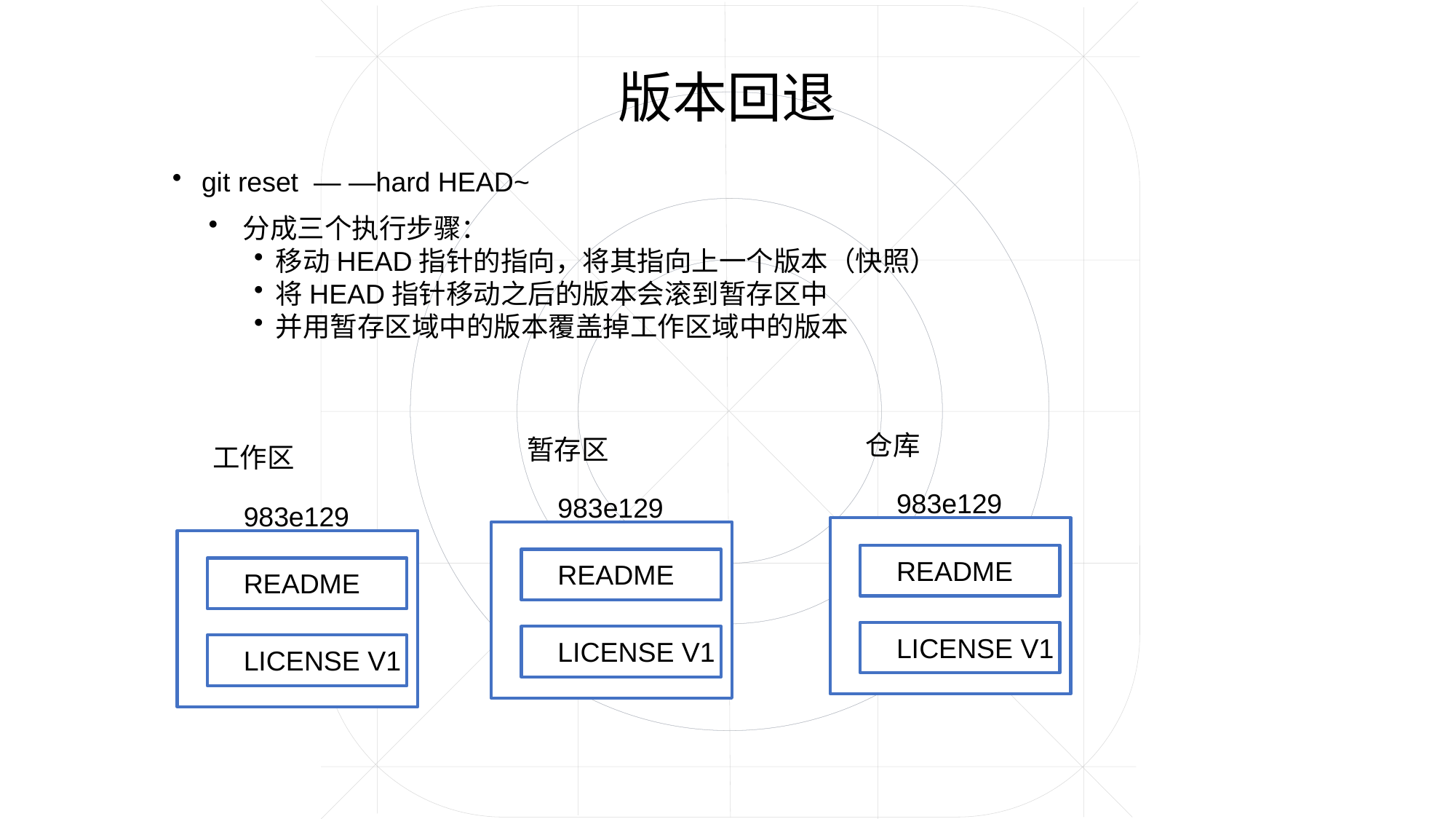

版本回退
 git reset  — —hard HEAD~
 分成三个执行步骤：
移动HEAD指针的指向，将其指向上一个版本（快照）
将HEAD指针移动之后的版本会滚到暂存区中
并用暂存区域中的版本覆盖掉工作区域中的版本
仓库
暂存区
工作区
983e129
983e129
983e129

README

README

README

LICENSE V1

LICENSE V1

LICENSE V1